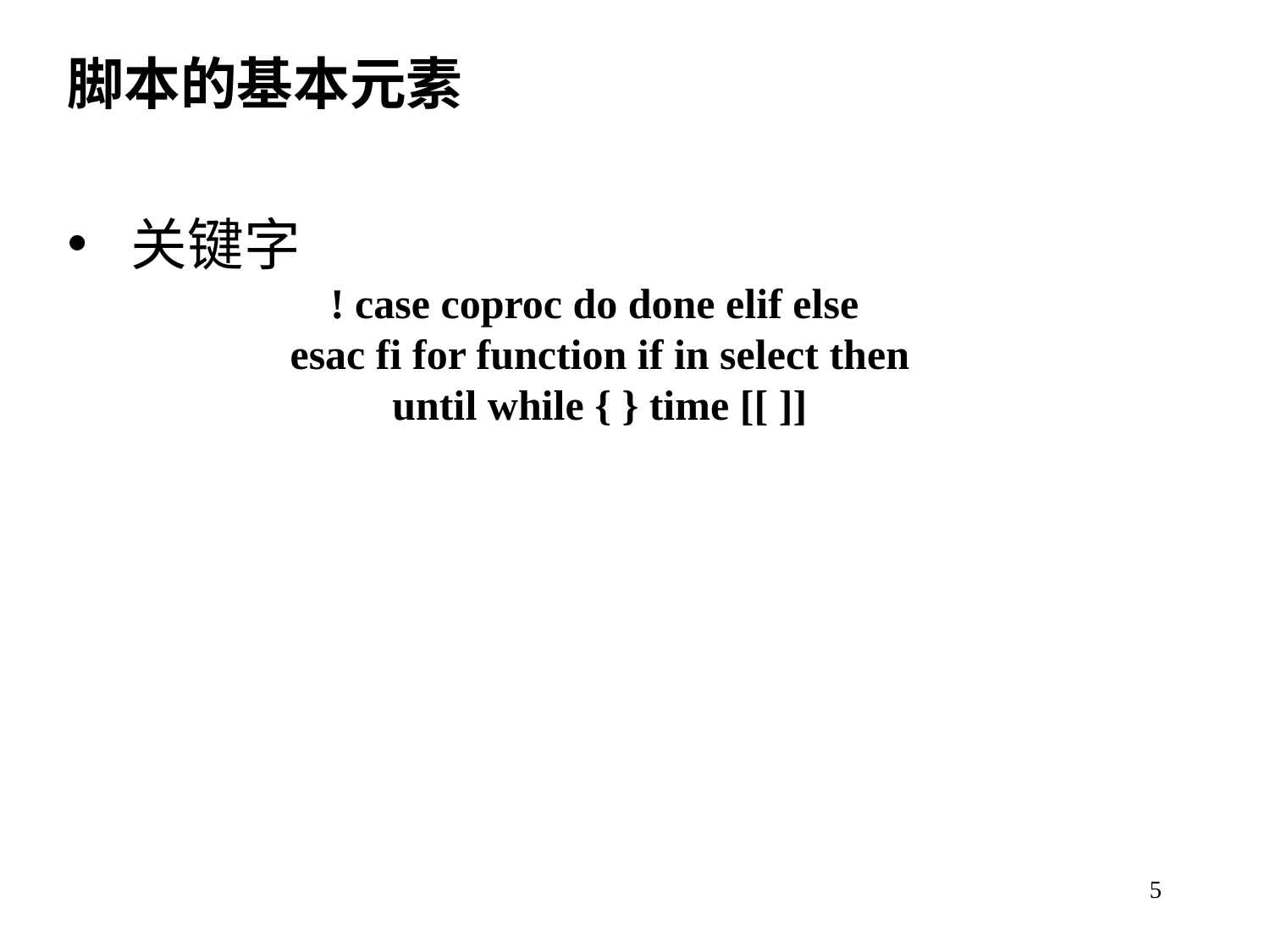

脚本的基本元素
关键字
! case coproc do done elif else
esac fi for function if in select then
until while { } time [[ ]]
5